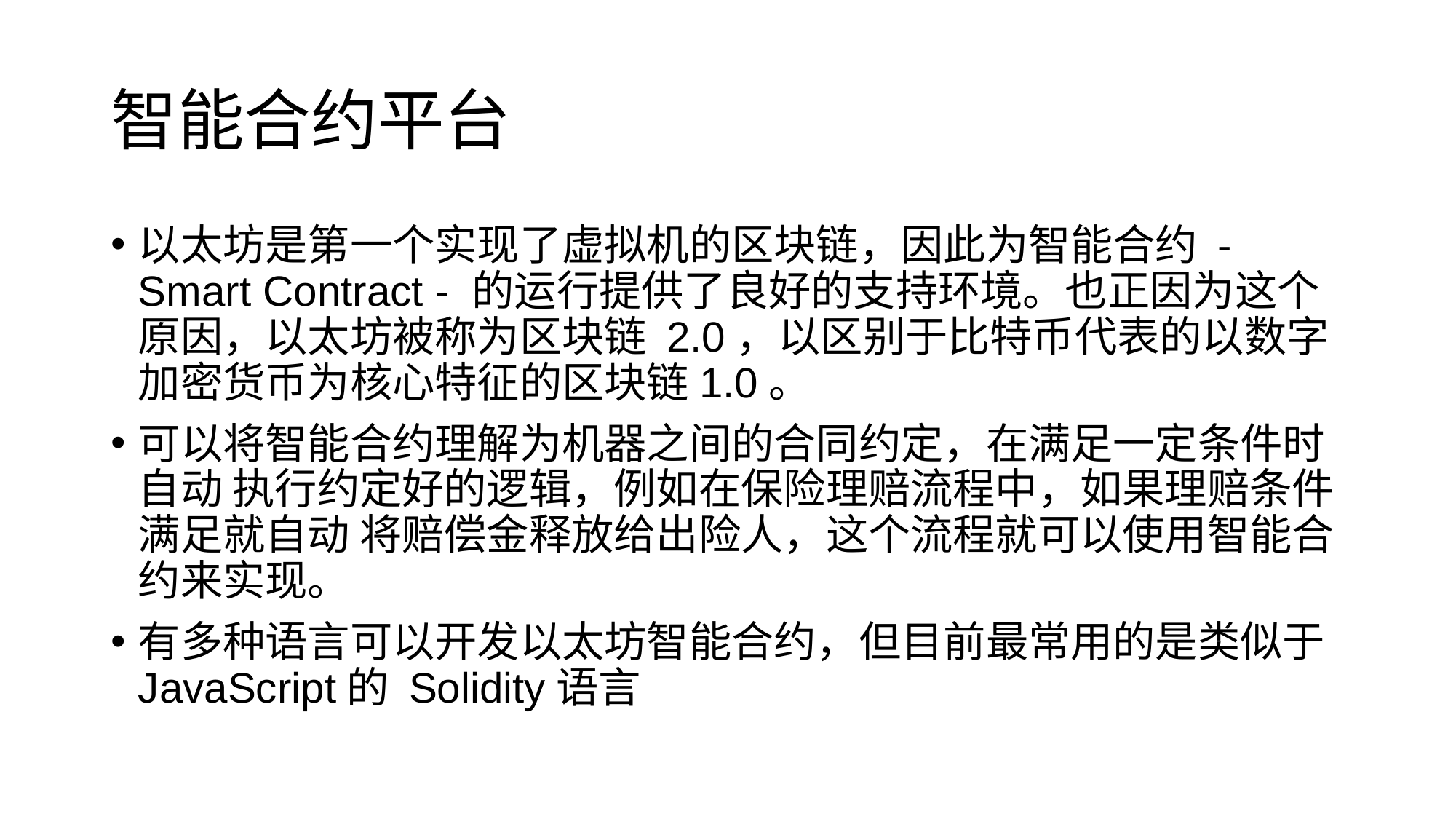

# 智能合约平台
以太坊是第一个实现了虚拟机的区块链，因此为智能合约 - Smart Contract - 的运行提供了良好的支持环境。也正因为这个原因，以太坊被称为区块链 2.0，以区别于比特币代表的以数字加密货币为核心特征的区块链1.0。
可以将智能合约理解为机器之间的合同约定，在满足一定条件时自动 执行约定好的逻辑，例如在保险理赔流程中，如果理赔条件满足就自动 将赔偿金释放给出险人，这个流程就可以使用智能合约来实现。
有多种语言可以开发以太坊智能合约，但目前最常用的是类似于JavaScript的 Solidity语言